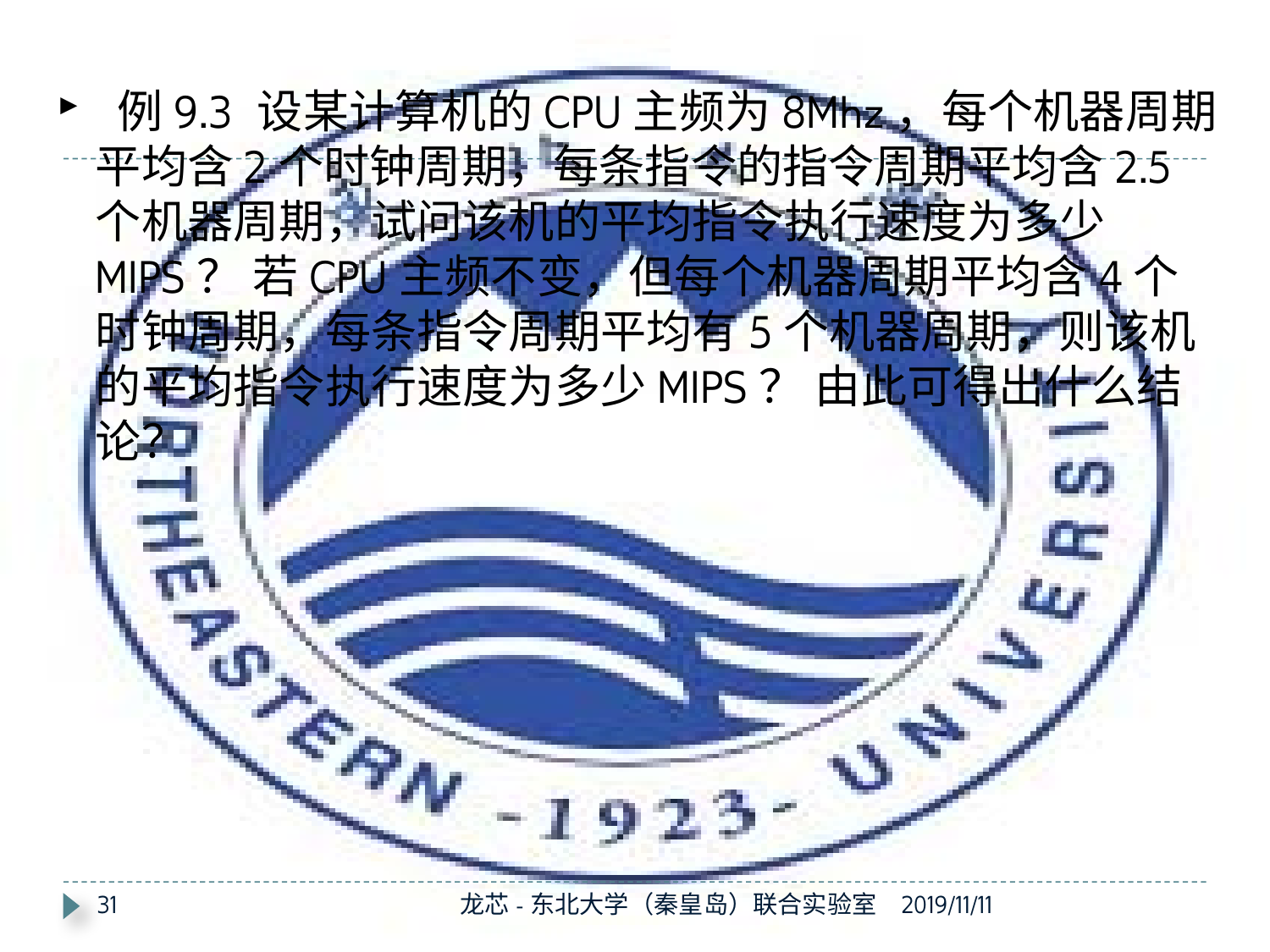

例9.3 设某计算机的CPU主频为8Mhz，每个机器周期平均含2个时钟周期，每条指令的指令周期平均含2.5个机器周期，试问该机的平均指令执行速度为多少MIPS？ 若CPU主频不变，但每个机器周期平均含4个时钟周期，每条指令周期平均有5个机器周期，则该机的平均指令执行速度为多少MIPS？ 由此可得出什么结论？
31
龙芯-东北大学（秦皇岛）联合实验室
2019/11/11